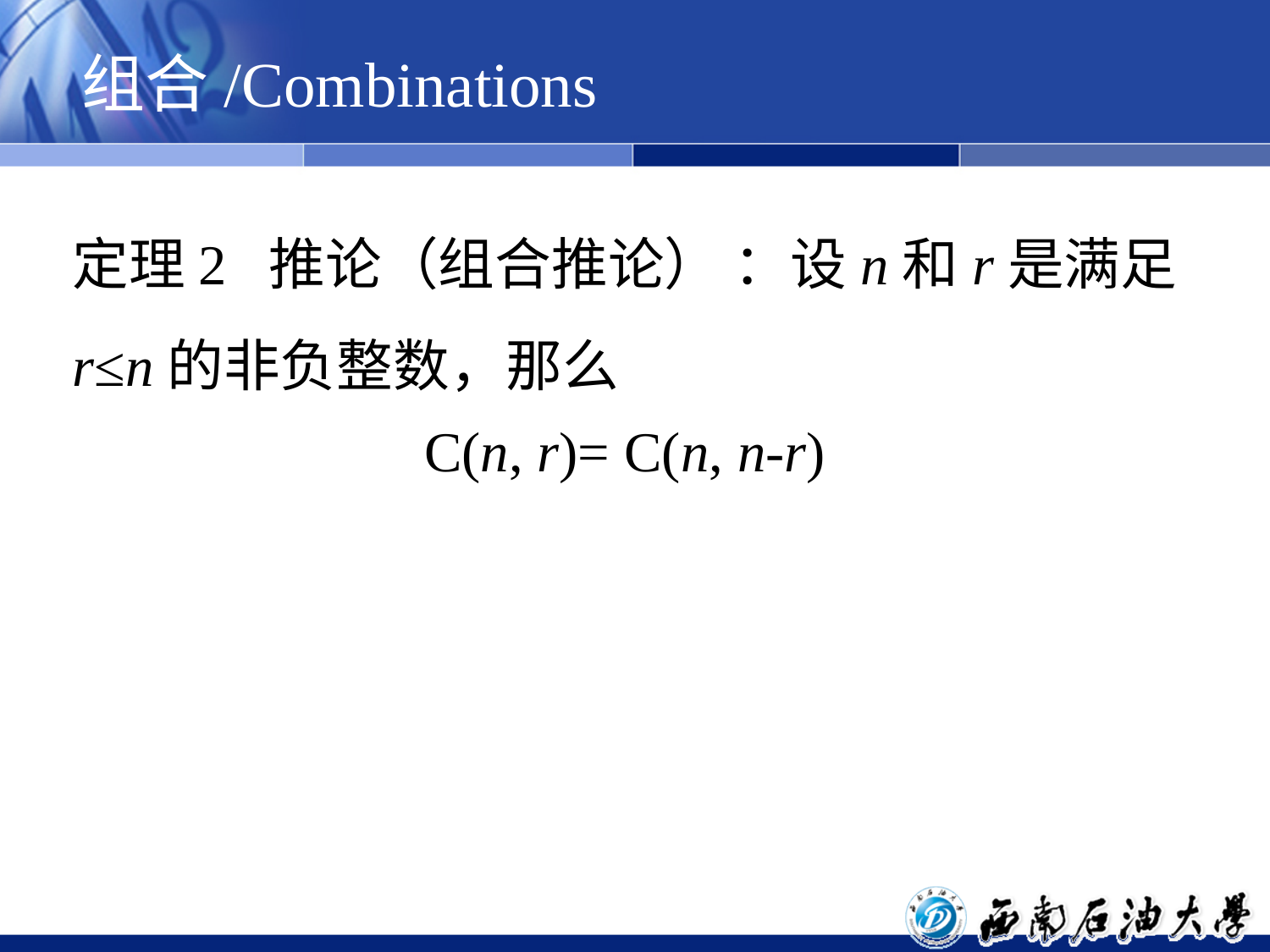

组合/Combinations
定理2  推论（组合推论） ：设n和r是满足r≤n的非负整数，那么
C(n, r)= C(n, n-r)